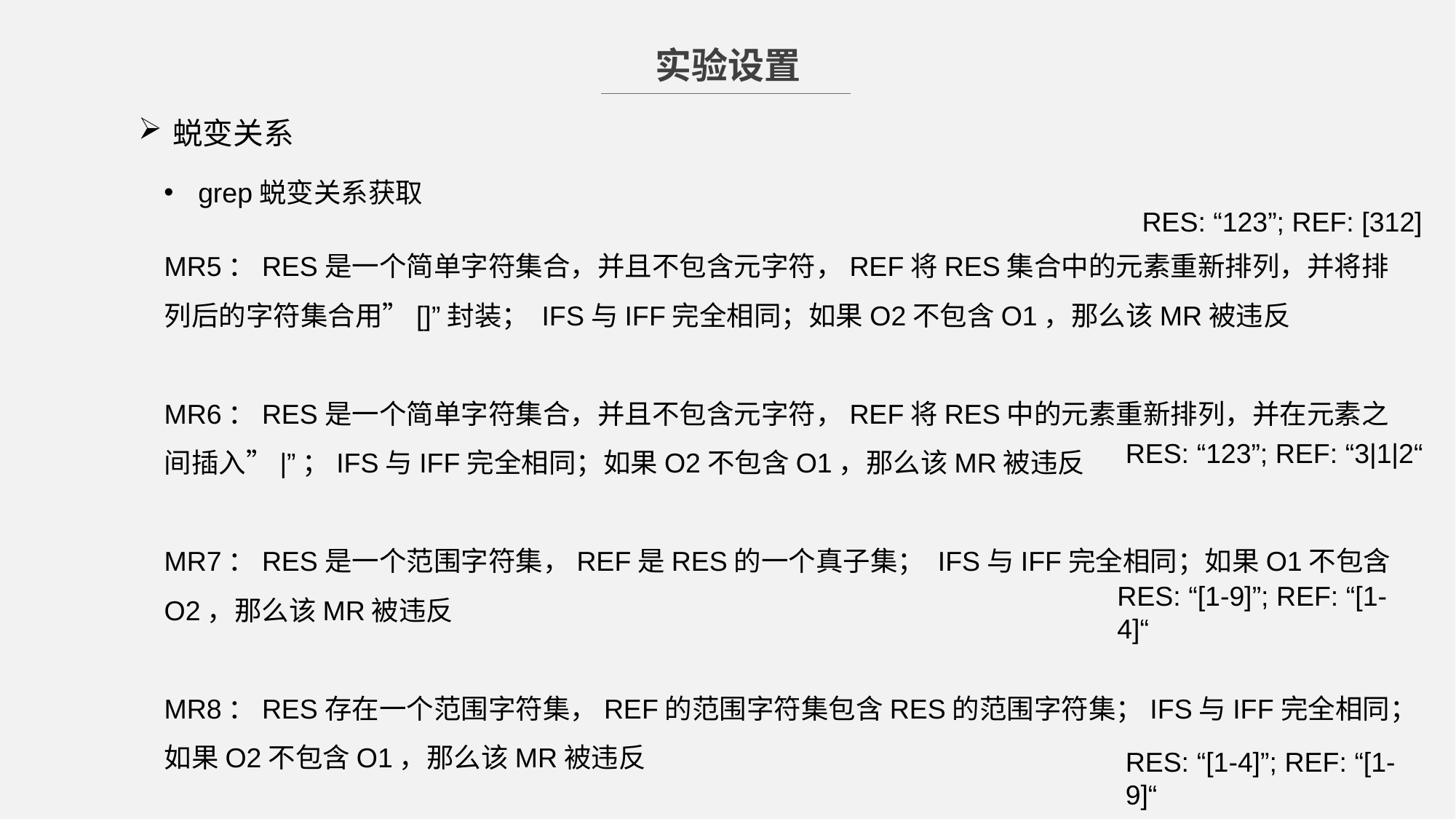

实验设置
蜕变关系
grep蜕变关系获取
RES: “123”; REF: [312]
MR5：RES是一个简单字符集合，并且不包含元字符，REF将RES集合中的元素重新排列，并将排列后的字符集合用”[]”封装； IFS与IFF完全相同；如果O2不包含O1，那么该MR被违反

MR6：RES是一个简单字符集合，并且不包含元字符，REF将RES中的元素重新排列，并在元素之间插入”|”；IFS与IFF完全相同；如果O2不包含O1，那么该MR被违反

MR7：RES是一个范围字符集，REF是RES的一个真子集； IFS与IFF完全相同；如果O1不包含O2，那么该MR被违反

MR8：RES存在一个范围字符集，REF的范围字符集包含RES的范围字符集；IFS与IFF完全相同；如果O2不包含O1，那么该MR被违反
RES: “123”; REF: “3|1|2“
RES: “[1-9]”; REF: “[1-4]“
RES: “[1-4]”; REF: “[1-9]“